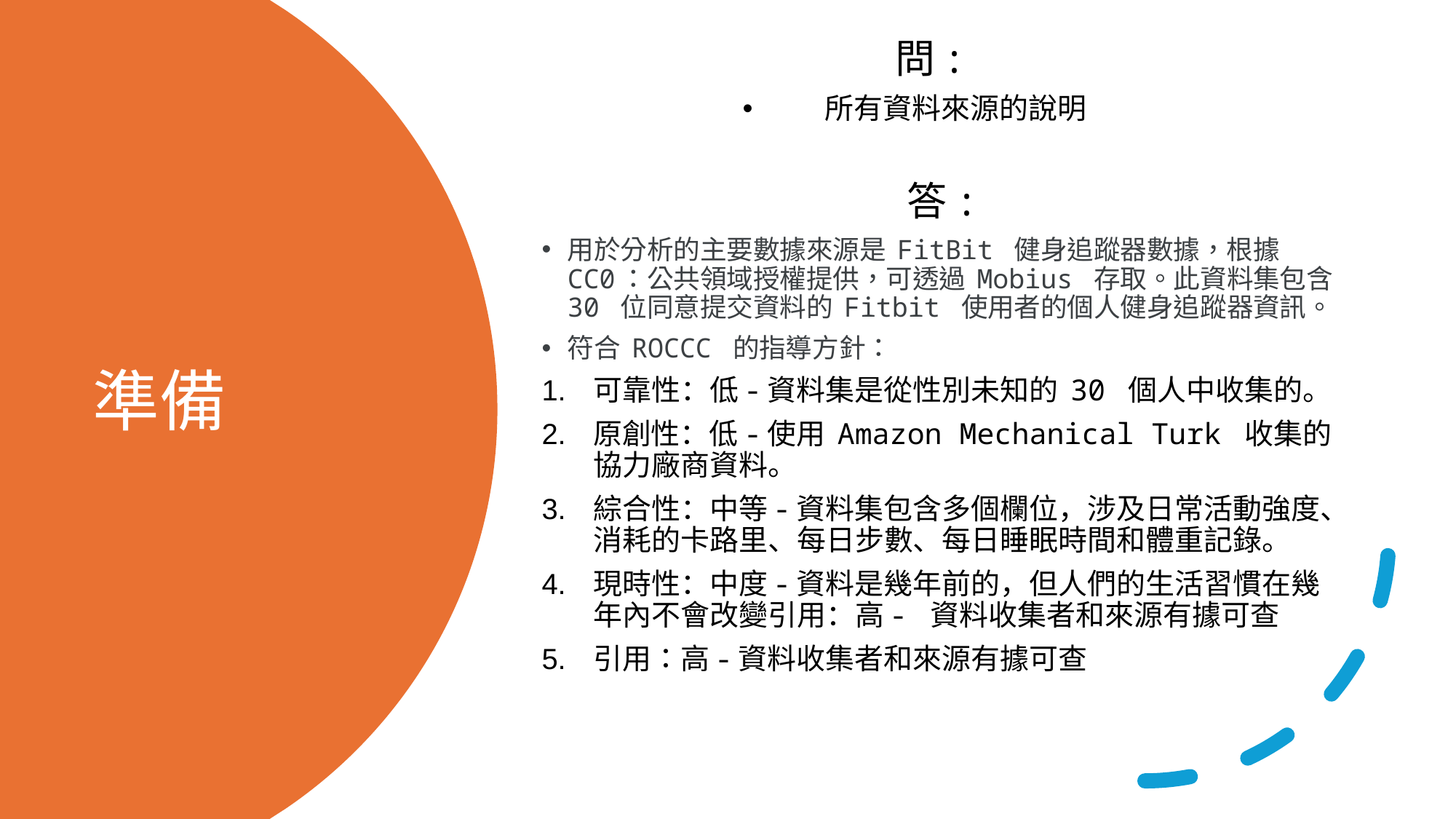

問:
所有資料來源的說明

答:
用於分析的主要數據來源是 FitBit 健身追蹤器數據，根據 CC0：公共領域授權提供，可透過 Mobius 存取。此資料集包含 30 位同意提交資料的 Fitbit 使用者的個人健身追蹤器資訊。
符合 ROCCC 的指導方針：
可靠性：低-資料集是從性別未知的 30 個人中收集的。
原創性：低-使用 Amazon Mechanical Turk 收集的協力廠商資料。
綜合性：中等-資料集包含多個欄位，涉及日常活動強度、消耗的卡路里、每日步數、每日睡眠時間和體重記錄。
現時性：中度-資料是幾年前的，但人們的生活習慣在幾年內不會改變引用：高- 資料收集者和來源有據可查
引用：高-資料收集者和來源有據可查

# 準備